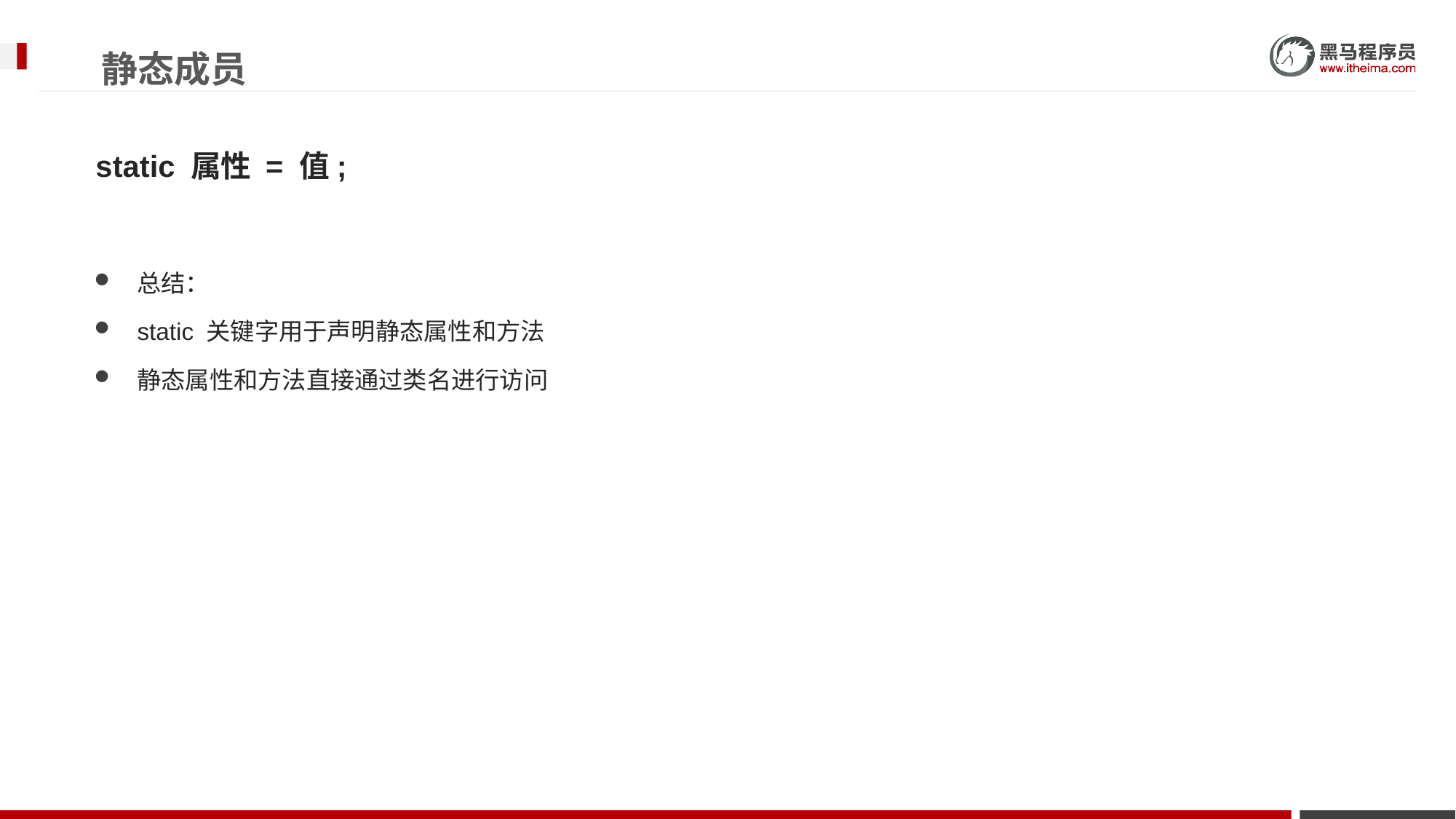

# 静态成员
static 属性 = 值;
总结：
static 关键字用于声明静态属性和方法
静态属性和方法直接通过类名进行访问